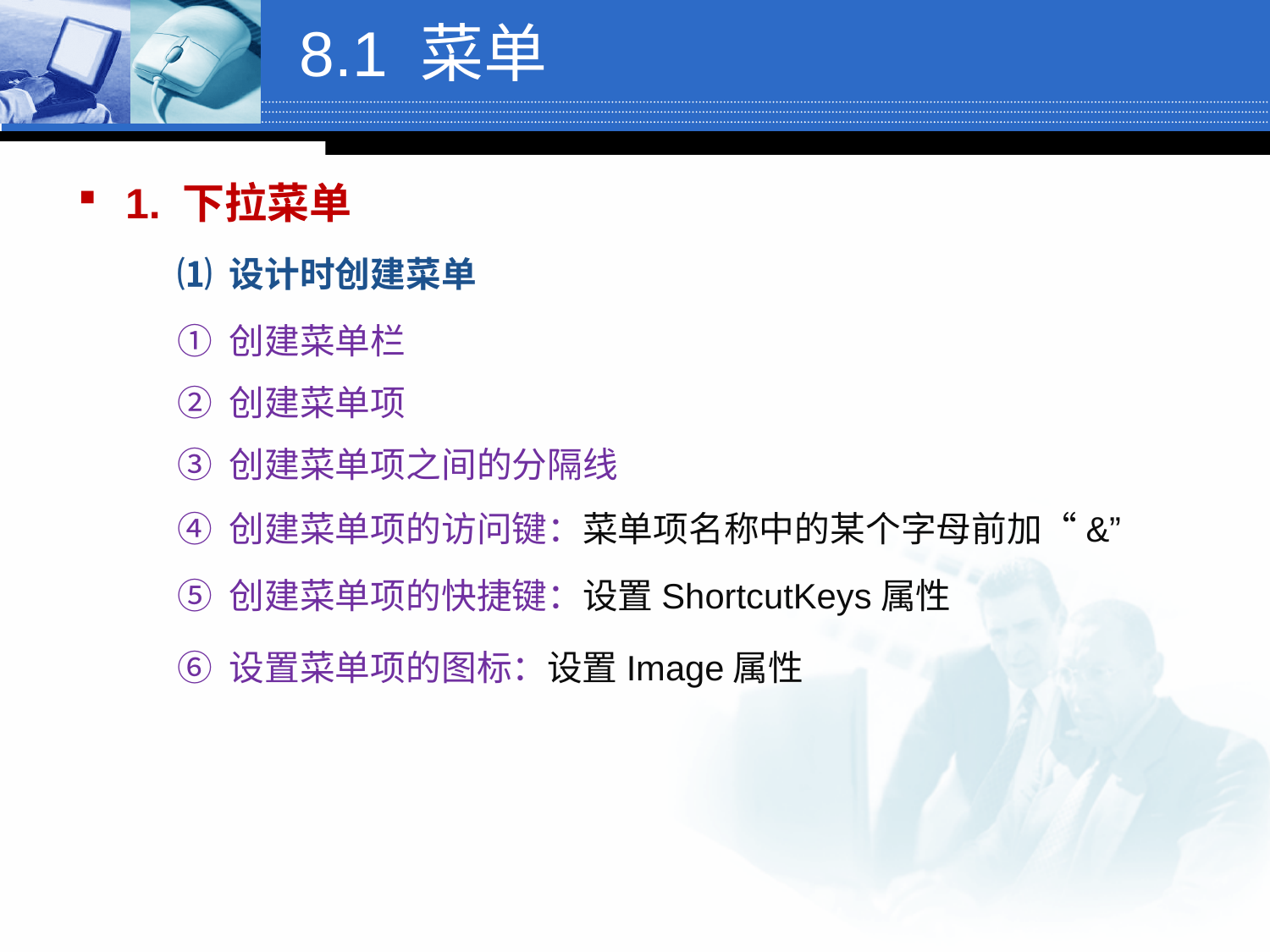

# 8.1 菜单
1. 下拉菜单
⑴ 设计时创建菜单
① 创建菜单栏
② 创建菜单项
③ 创建菜单项之间的分隔线
④ 创建菜单项的访问键：菜单项名称中的某个字母前加“&”
⑤ 创建菜单项的快捷键：设置ShortcutKeys属性
⑥ 设置菜单项的图标：设置Image属性